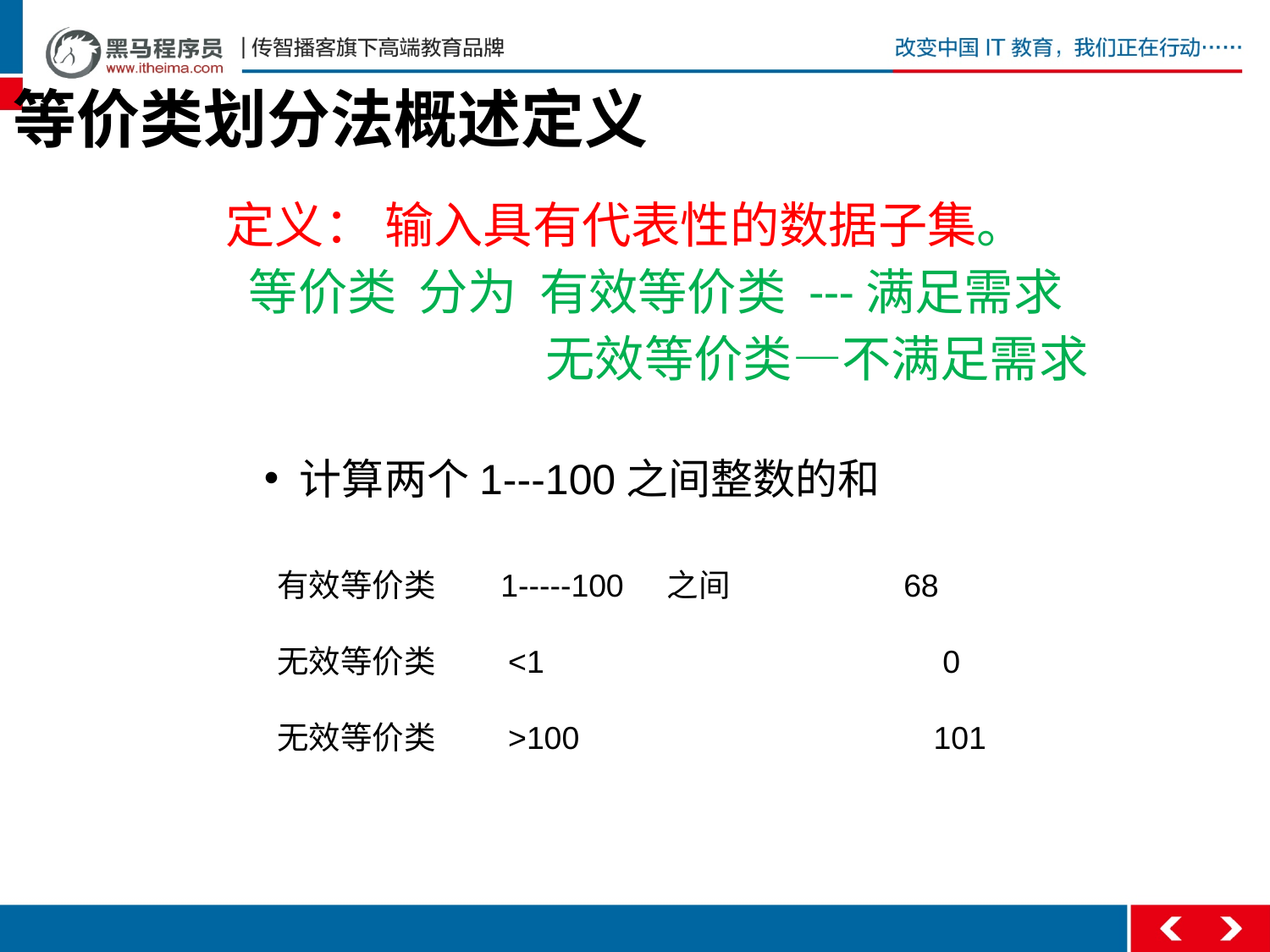

等价类划分法概述定义
定义： 输入具有代表性的数据子集。
 等价类  分为  有效等价类 ---满足需求
                            无效等价类—不满足需求
计算两个1---100之间整数的和
有效等价类        1-----100    之间                       68

无效等价类         <1                                             0

无效等价类         >100                                        101